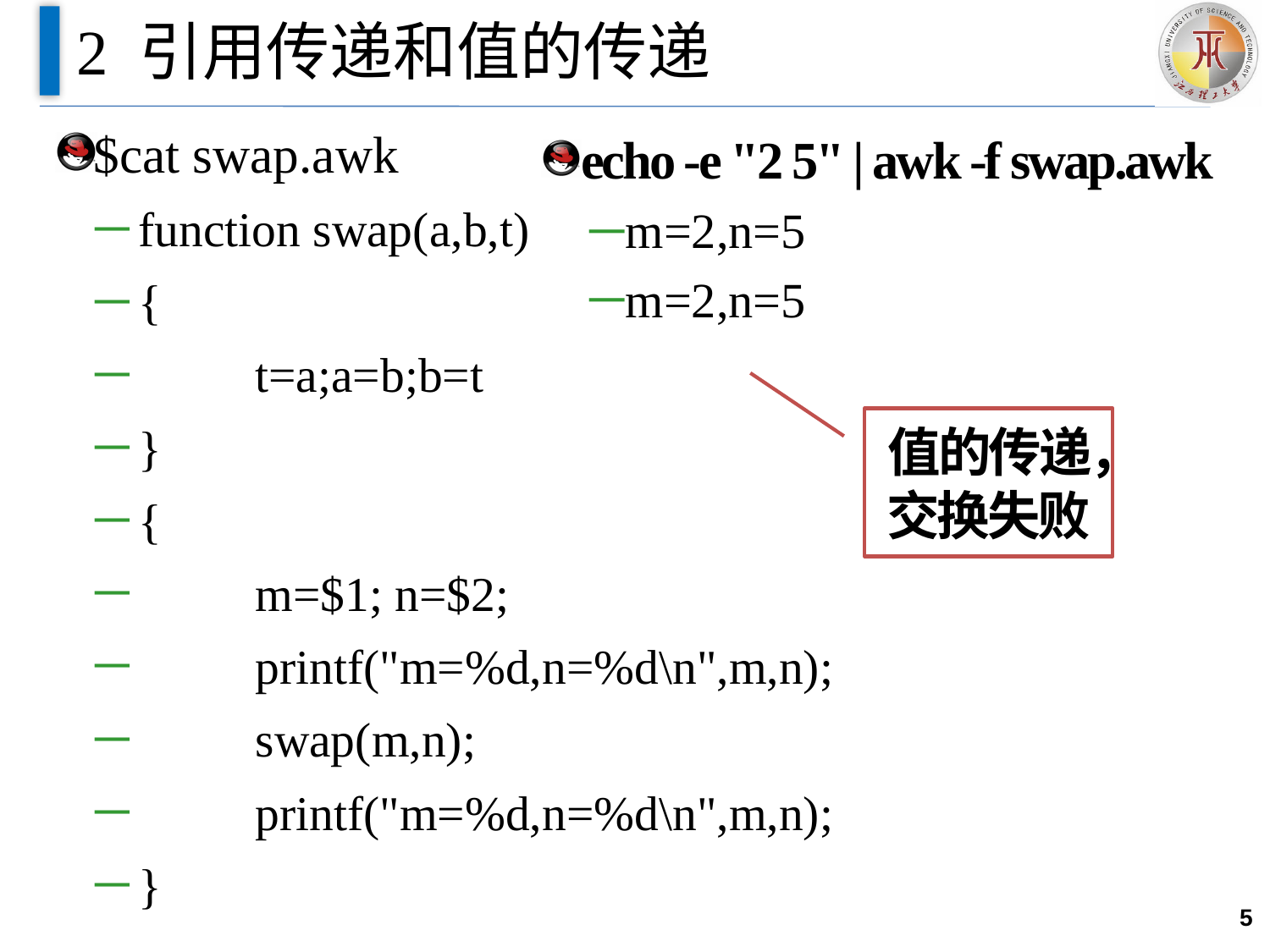

# 2 引用传递和值的传递
$cat swap.awk
function swap(a,b,t)
{
	t=a;a=b;b=t
}
{
	m=$1; n=$2;
	printf("m=%d,n=%d\n",m,n);
	swap(m,n);
	printf("m=%d,n=%d\n",m,n);
}

echo -e "2 5" | awk -f swap.awk
m=2,n=5
m=2,n=5
值的传递，交换失败
5